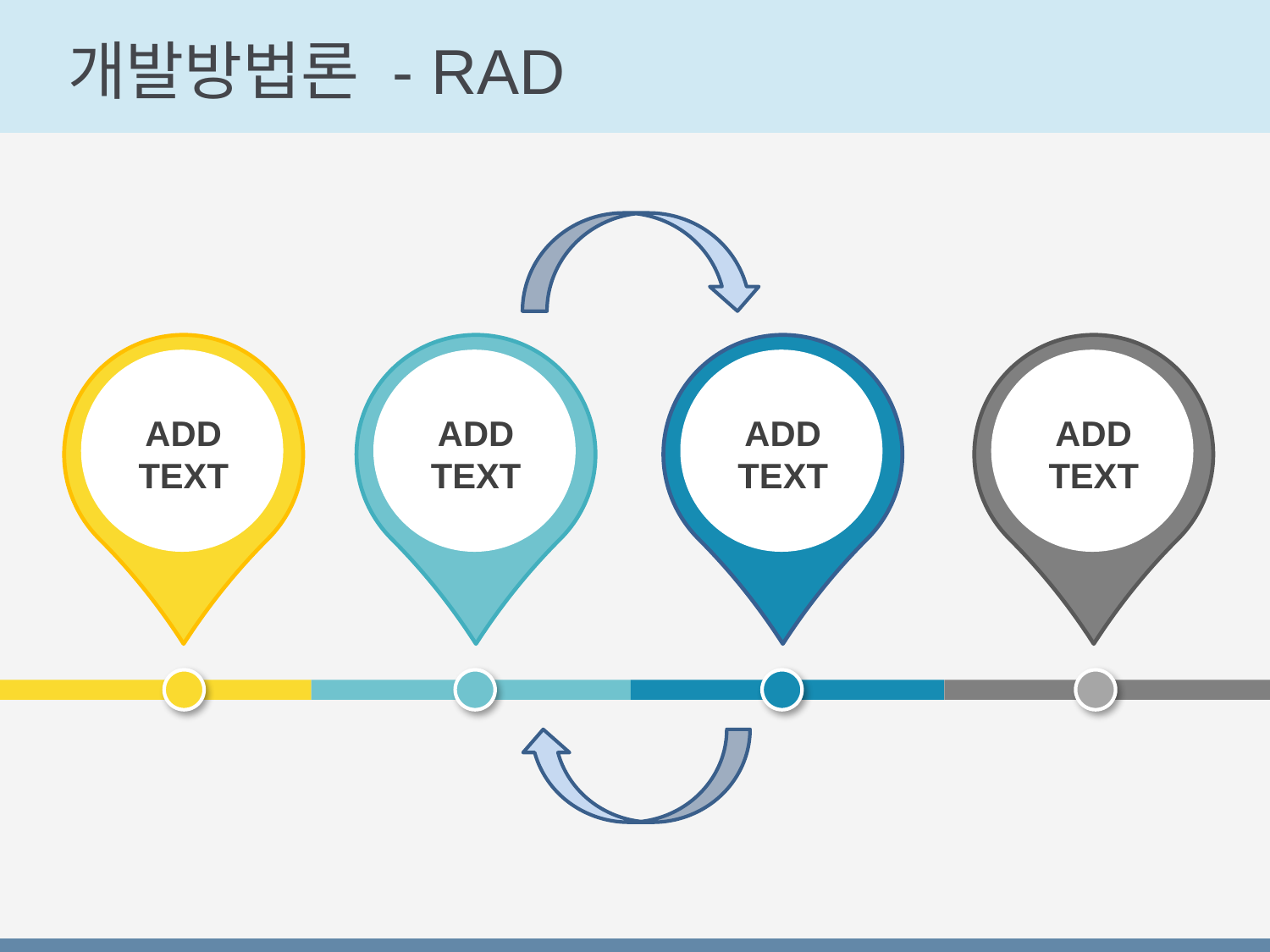

# 개발방법론 - RAD

ADD
TEXT
ADD
TEXT
ADD
TEXT
ADD
TEXT